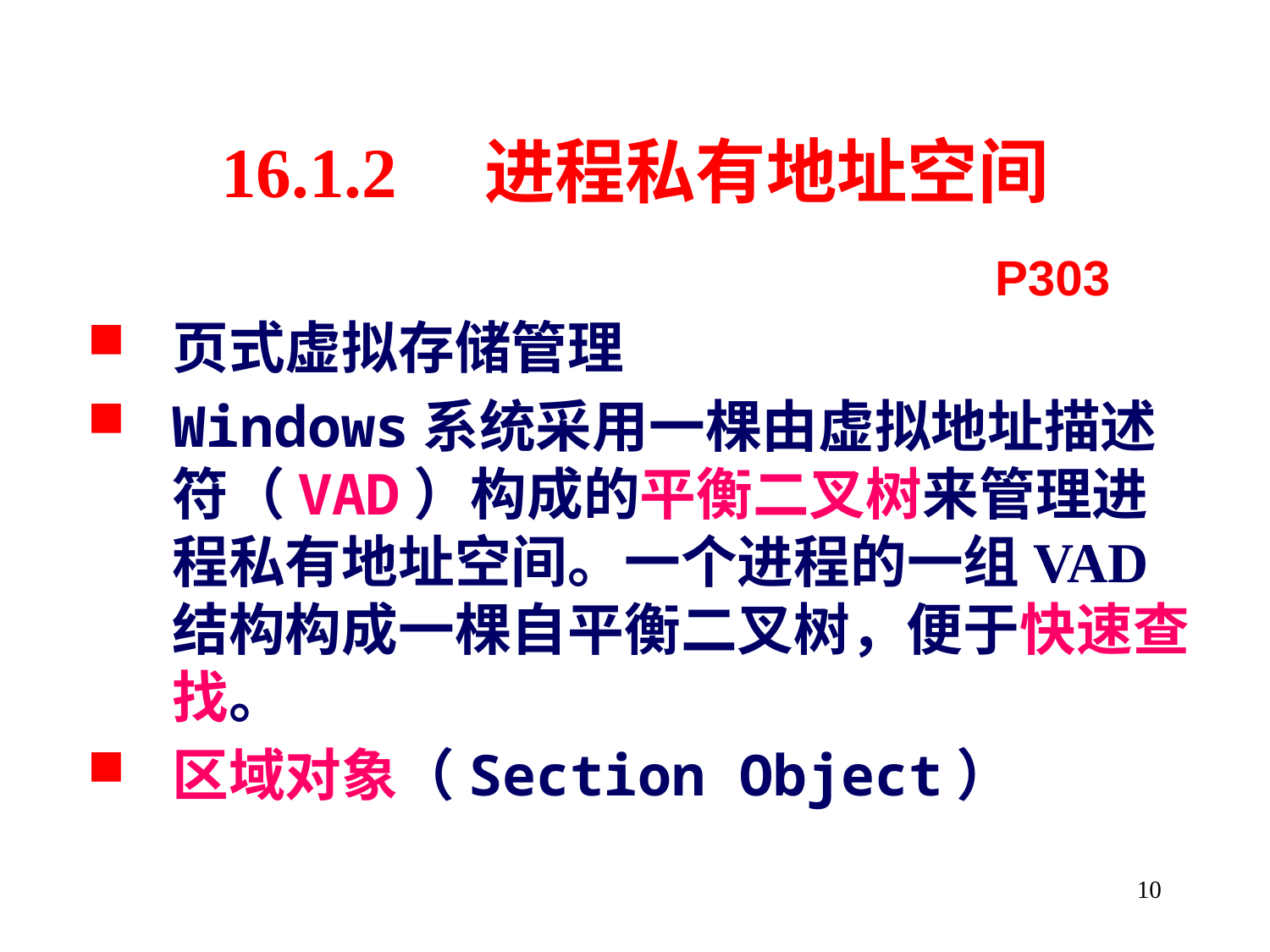

# 16.1.2    进程私有地址空间
P303
页式虚拟存储管理
Windows系统采用一棵由虚拟地址描述符（VAD）构成的平衡二叉树来管理进程私有地址空间。一个进程的一组VAD结构构成一棵自平衡二叉树，便于快速查找。
区域对象（Section Object）
10